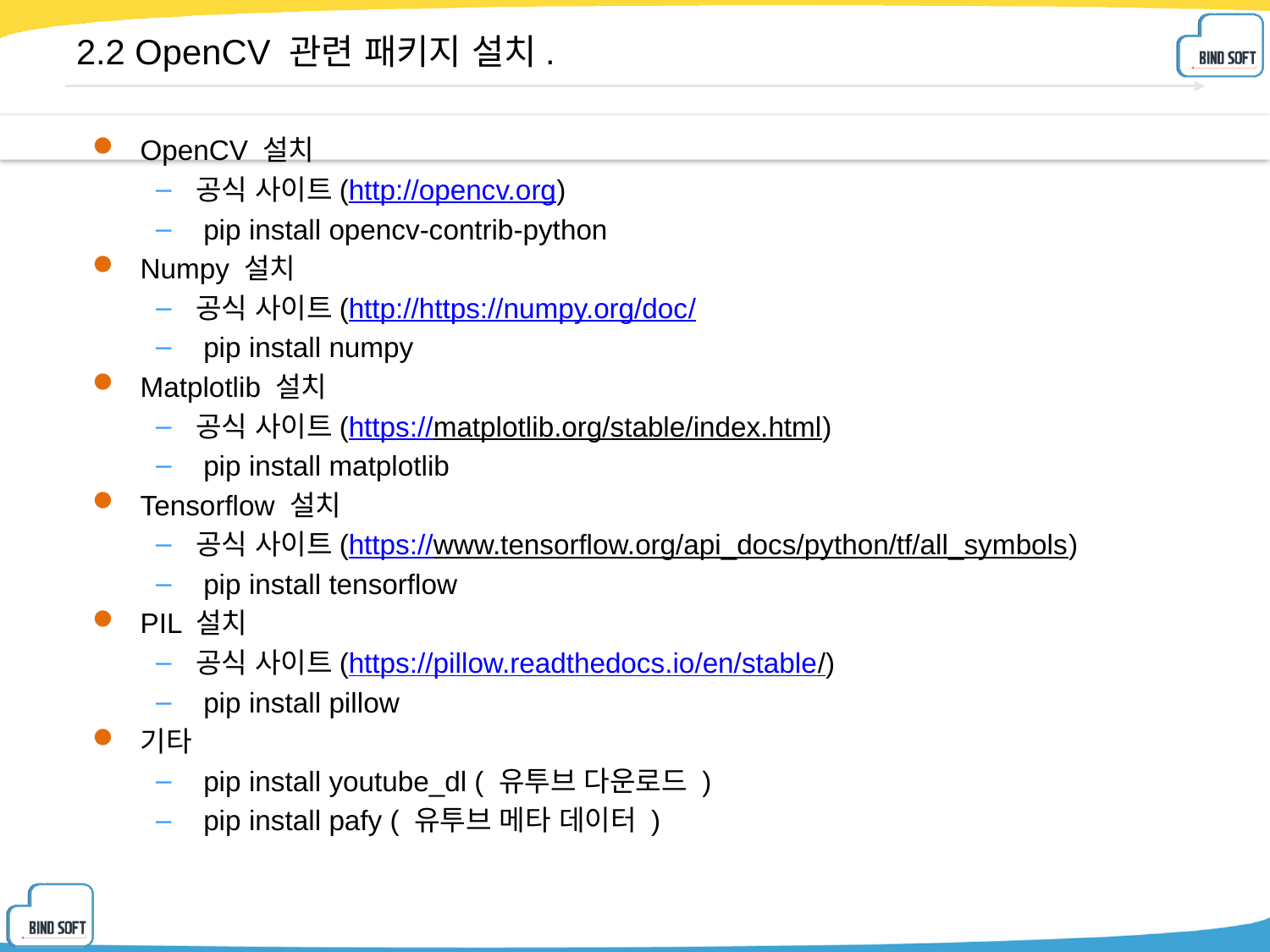

# 2.2 OpenCV 관련 패키지 설치.
OpenCV 설치
공식 사이트(http://opencv.org)
 pip install opencv-contrib-python
Numpy 설치
공식 사이트(http://https://numpy.org/doc/
 pip install numpy
Matplotlib 설치
공식 사이트(https://matplotlib.org/stable/index.html)
 pip install matplotlib
Tensorflow 설치
공식 사이트(https://www.tensorflow.org/api_docs/python/tf/all_symbols)
 pip install tensorflow
PIL 설치
공식 사이트(https://pillow.readthedocs.io/en/stable/)
 pip install pillow
기타
 pip install youtube_dl ( 유투브 다운로드 )
 pip install pafy ( 유투브 메타 데이터 )